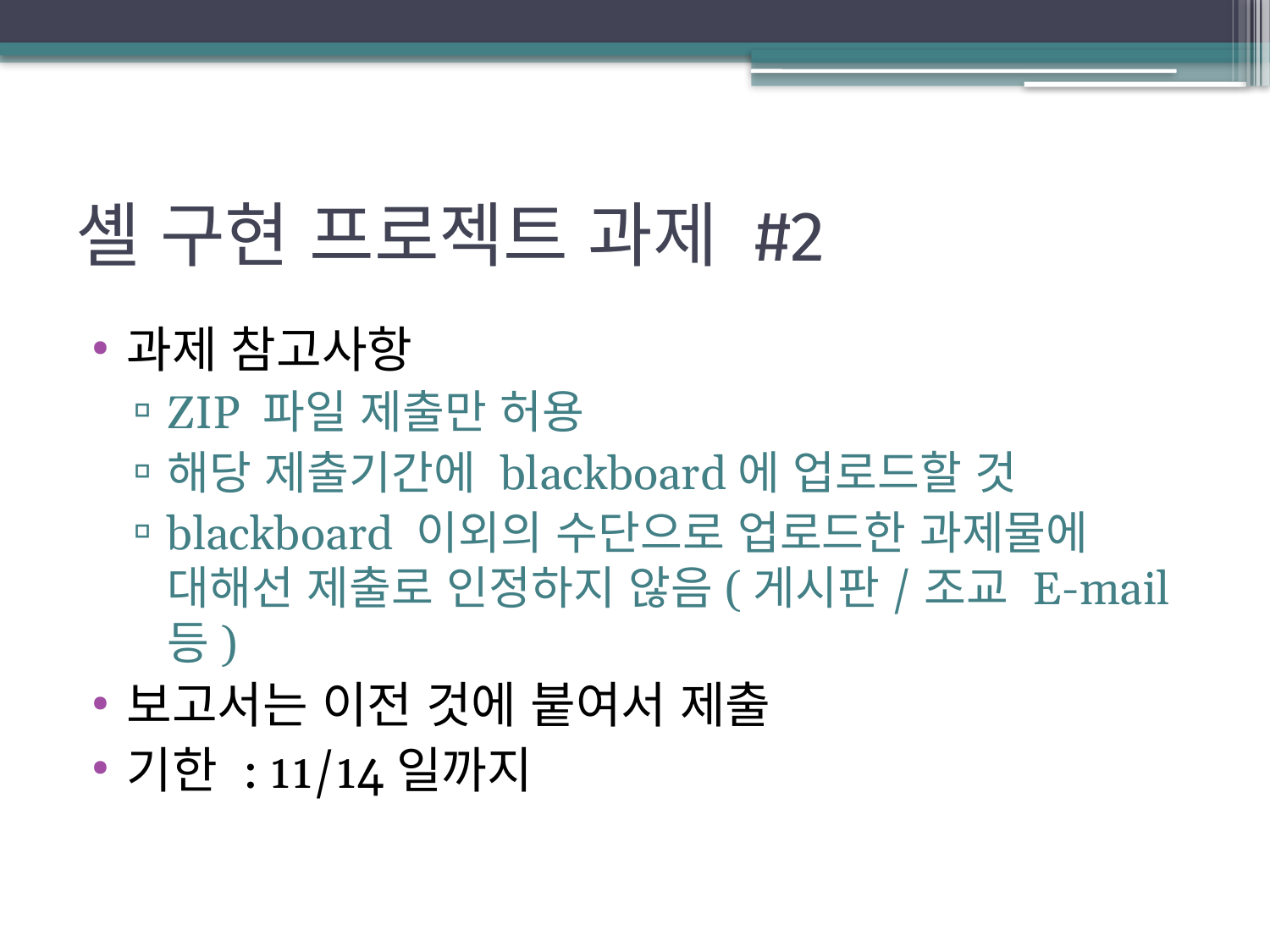

# 셸 구현 프로젝트 과제 #2
과제 참고사항
ZIP 파일 제출만 허용
해당 제출기간에 blackboard에 업로드할 것
blackboard 이외의 수단으로 업로드한 과제물에 대해선 제출로 인정하지 않음(게시판/조교 E-mail 등)
보고서는 이전 것에 붙여서 제출
기한 : 11/14일까지